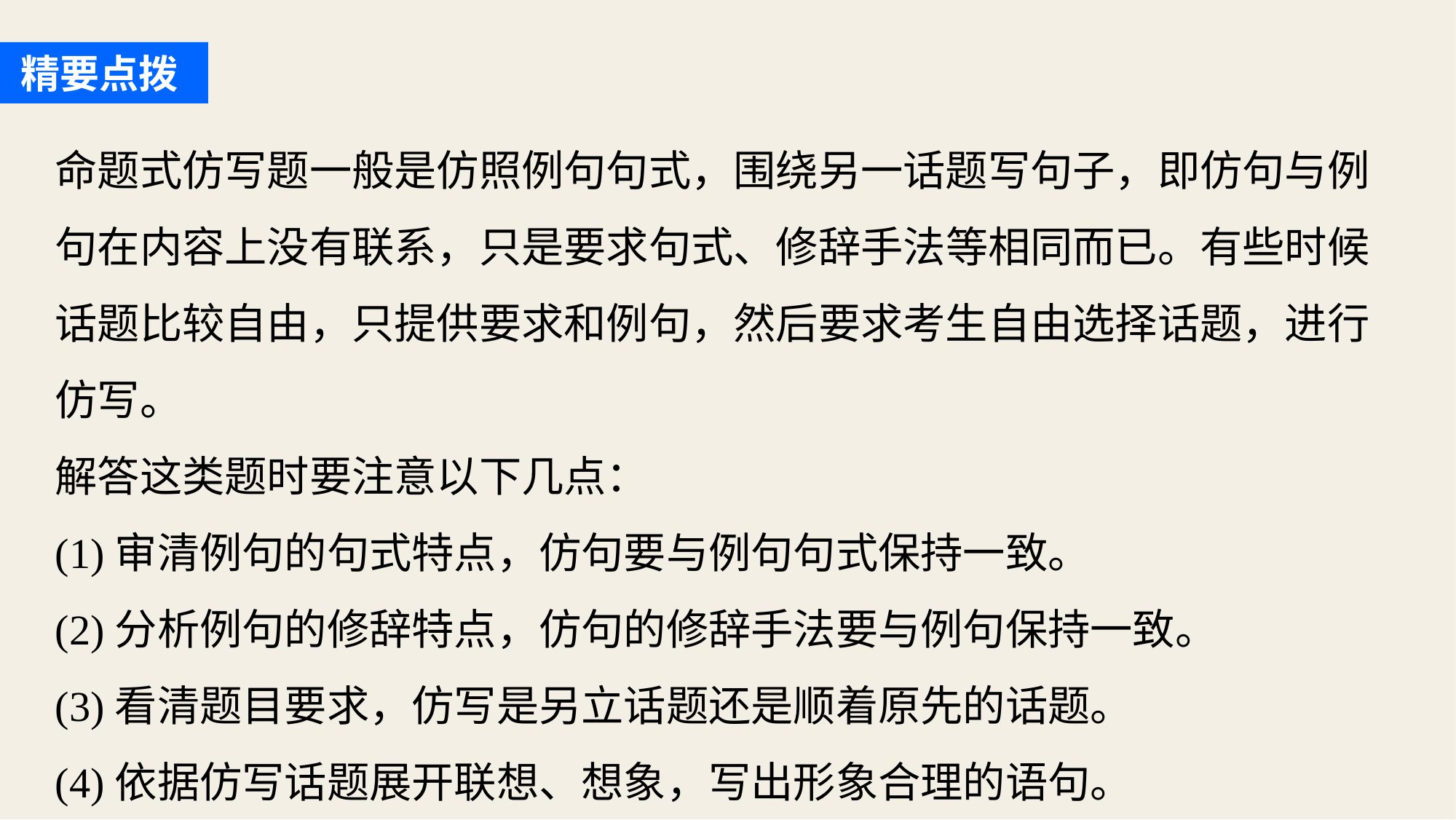

精要点拨
命题式仿写题一般是仿照例句句式，围绕另一话题写句子，即仿句与例句在内容上没有联系，只是要求句式、修辞手法等相同而已。有些时候话题比较自由，只提供要求和例句，然后要求考生自由选择话题，进行仿写。
解答这类题时要注意以下几点：
(1)审清例句的句式特点，仿句要与例句句式保持一致。
(2)分析例句的修辞特点，仿句的修辞手法要与例句保持一致。
(3)看清题目要求，仿写是另立话题还是顺着原先的话题。
(4)依据仿写话题展开联想、想象，写出形象合理的语句。